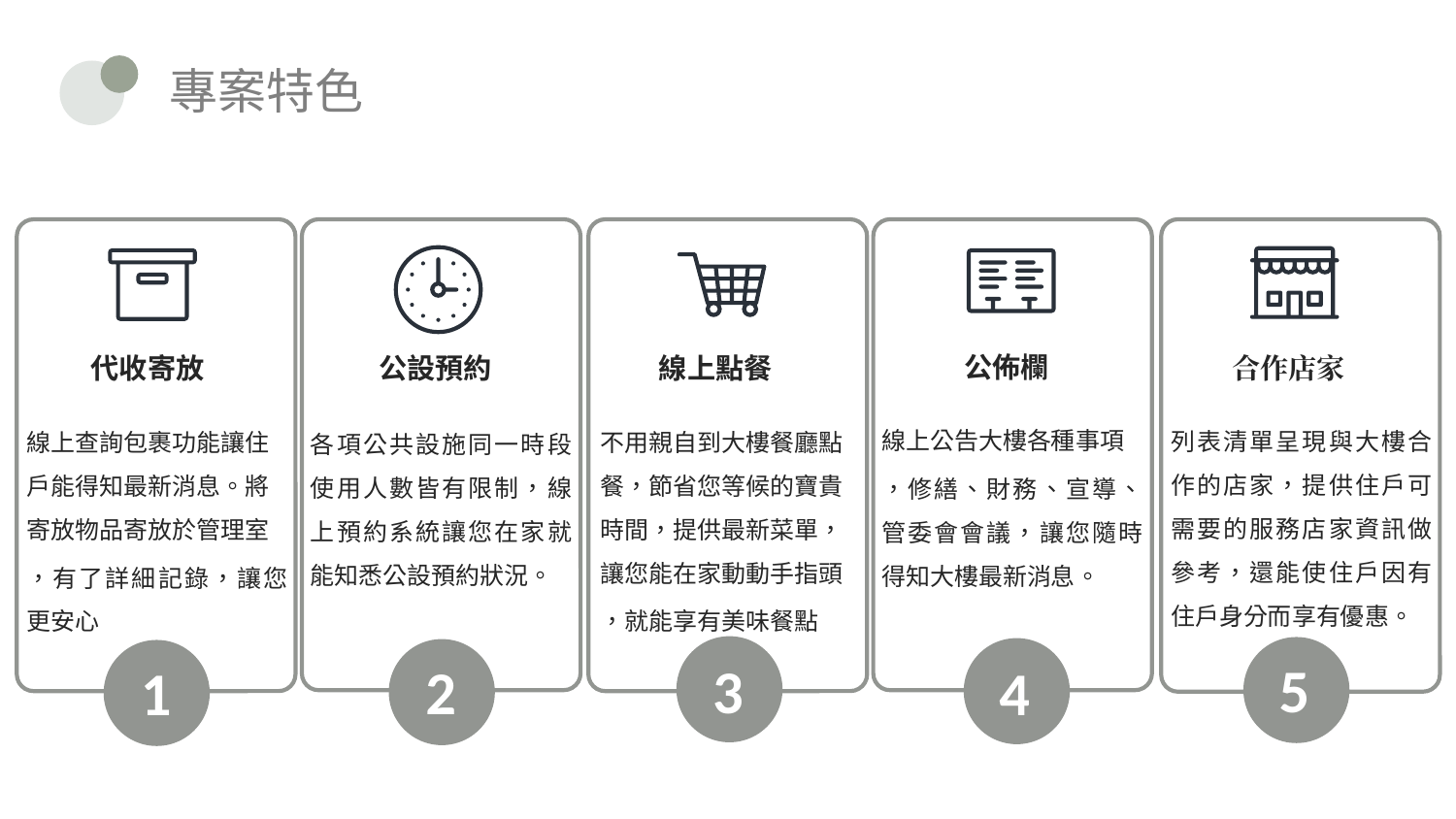

專案特色

公佈欄
代收寄放
線上點餐
公設預約
合作店家
線上查詢包裹功能讓住戶能得知最新消息。將寄放物品寄放於管理室
，有了詳細記錄，讓您更安心
列表清單呈現與大樓合作的店家，提供住戶可需要的服務店家資訊做參考，還能使住戶因有住戶身分而享有優惠。
線上公告大樓各種事項
，修繕、財務、宣導、管委會會議，讓您隨時得知大樓最新消息。
各項公共設施同一時段使用人數皆有限制，線上預約系統讓您在家就能知悉公設預約狀況。
不用親自到大樓餐廳點餐，節省您等候的寶貴時間，提供最新菜單，讓您能在家動動手指頭
，就能享有美味餐點

5
3
2
4
1